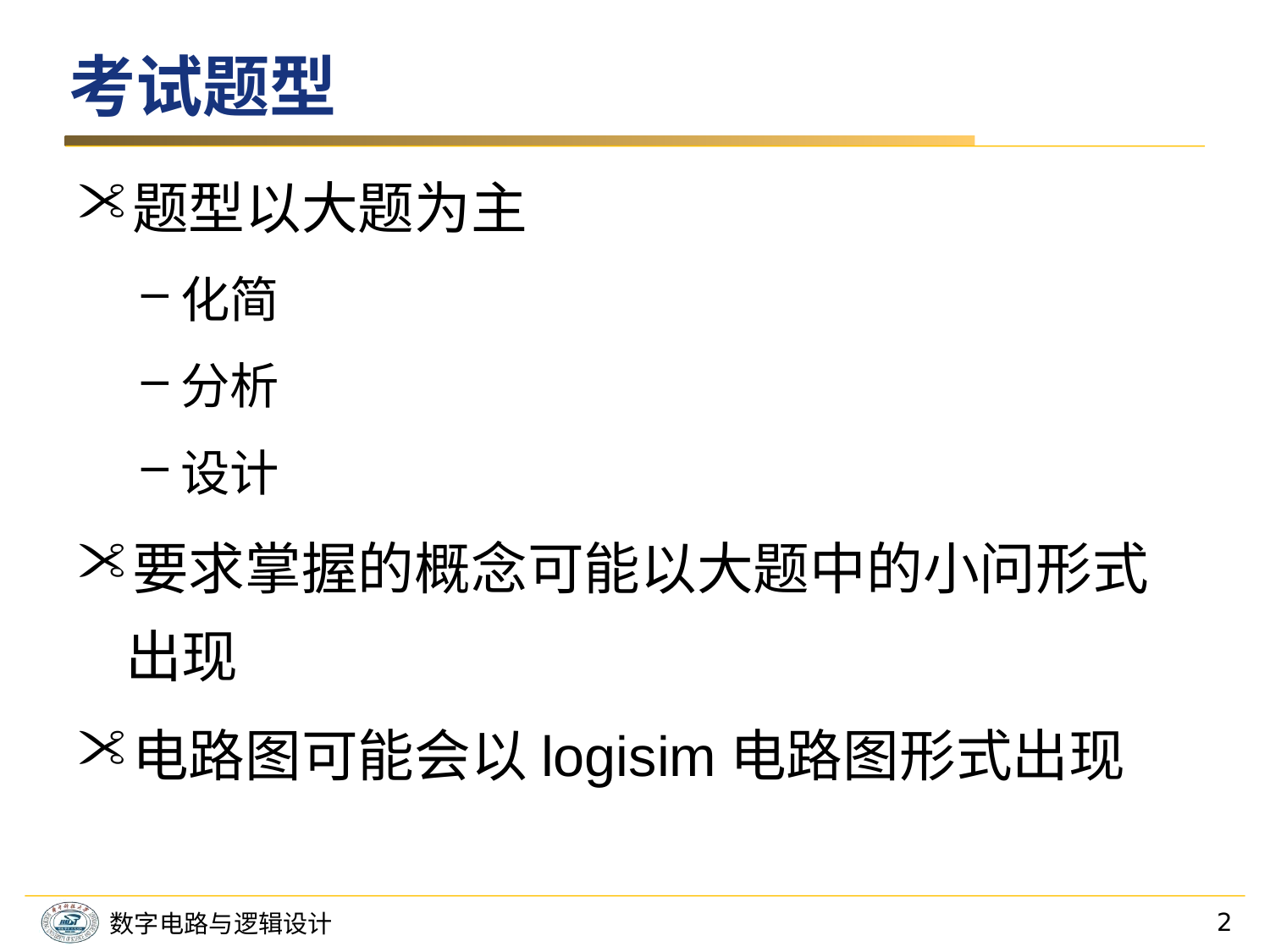

# 考试题型
题型以大题为主
化简
分析
设计
要求掌握的概念可能以大题中的小问形式出现
电路图可能会以logisim电路图形式出现

2
数字电路与逻辑设计